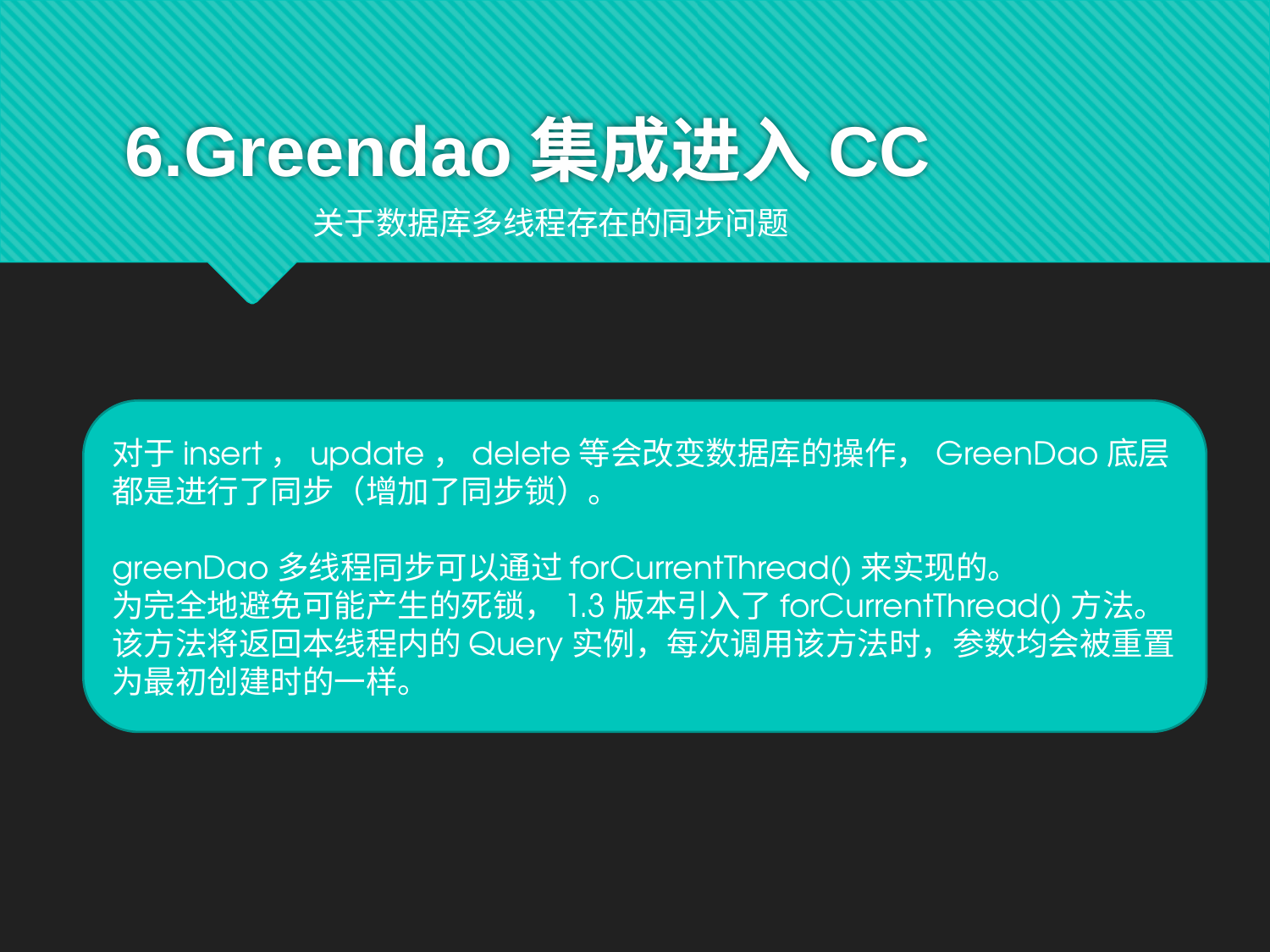

# 6.Greendao集成进入CC
关于数据库多线程存在的同步问题
对于insert，update，delete等会改变数据库的操作，GreenDao底层都是进行了同步（增加了同步锁）。

greenDao多线程同步可以通过forCurrentThread()来实现的。
为完全地避免可能产生的死锁，1.3版本引入了forCurrentThread()方法。该方法将返回本线程内的Query实例，每次调用该方法时，参数均会被重置为最初创建时的一样。